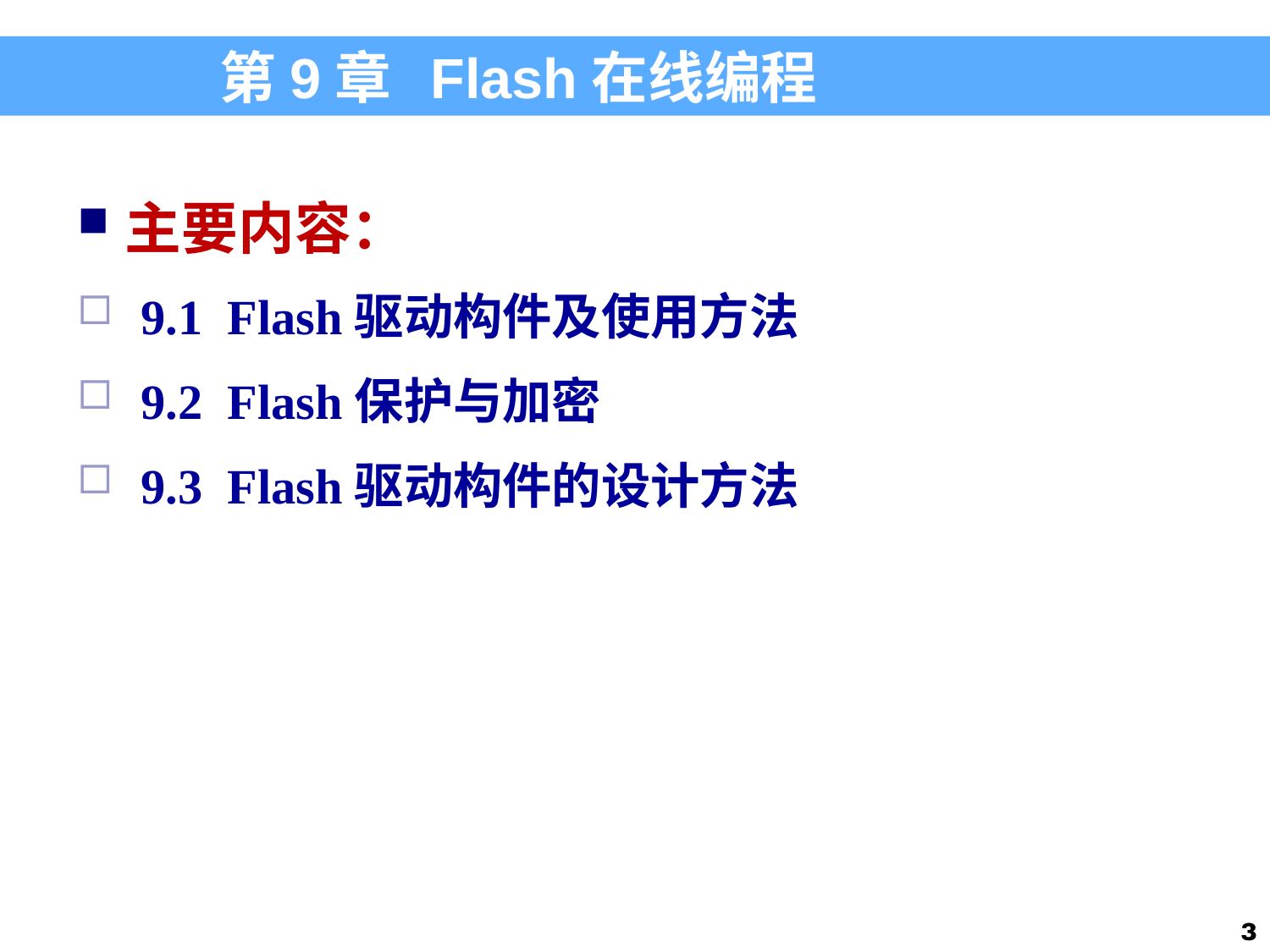

第9章  Flash在线编程
主要内容：
9.1  Flash驱动构件及使用方法
9.2  Flash保护与加密
9.3  Flash驱动构件的设计方法
3